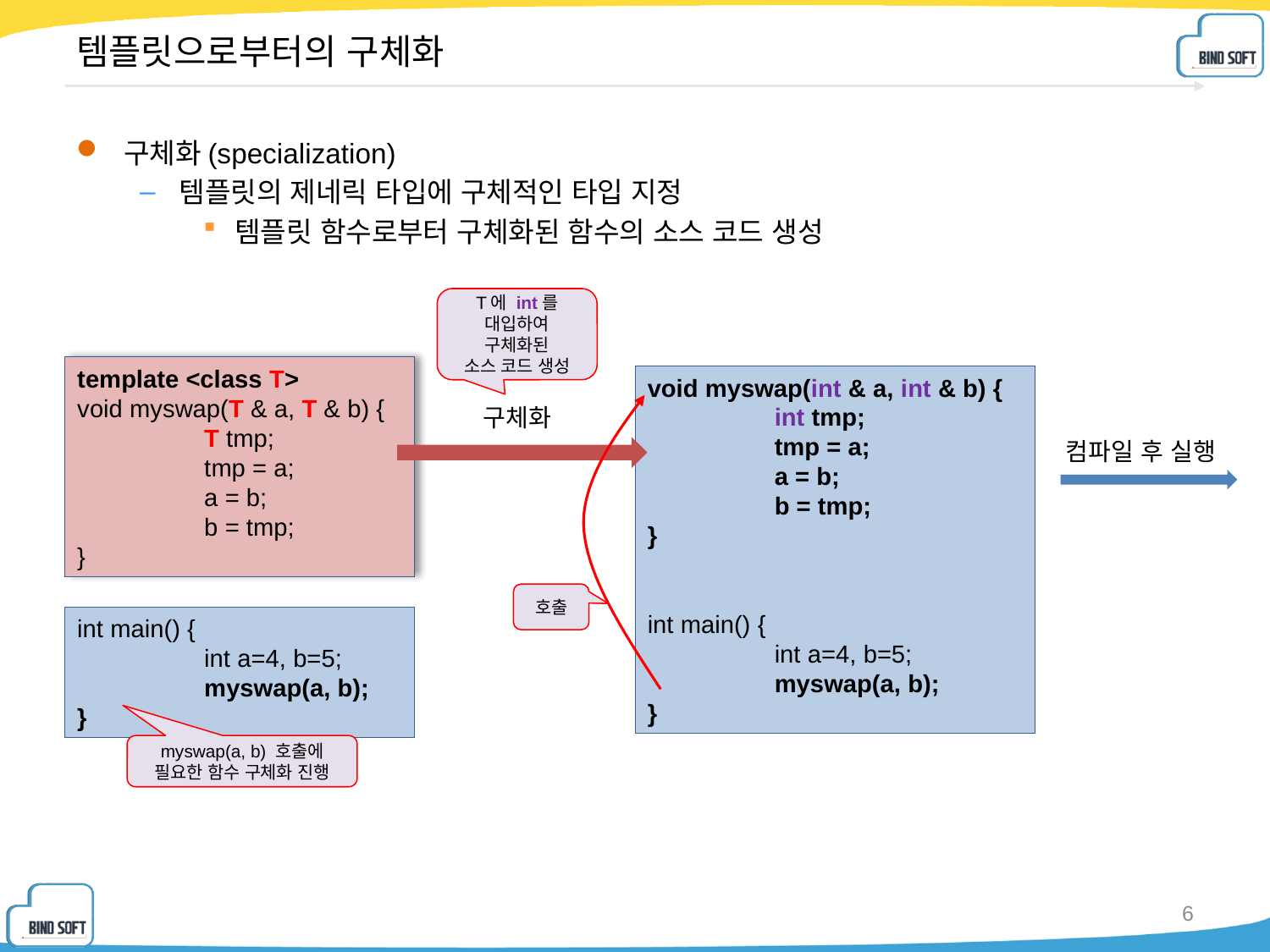

# 템플릿으로부터의 구체화
구체화(specialization)
템플릿의 제네릭 타입에 구체적인 타입 지정
템플릿 함수로부터 구체화된 함수의 소스 코드 생성
T에 int를 대입하여 구체화된
소스 코드 생성
template <class T>
void myswap(T & a, T & b) {
	T tmp;
	tmp = a;
	a = b;
	b = tmp;
}
void myswap(int & a, int & b) {
	int tmp;
	tmp = a;
	a = b;
	b = tmp;
}

int main() {
	int a=4, b=5;
	myswap(a, b);
}

구체화
컴파일 후 실행

호출
int main() {
	int a=4, b=5;
	myswap(a, b);
}
myswap(a, b) 호출에 필요한 함수 구체화 진행
6